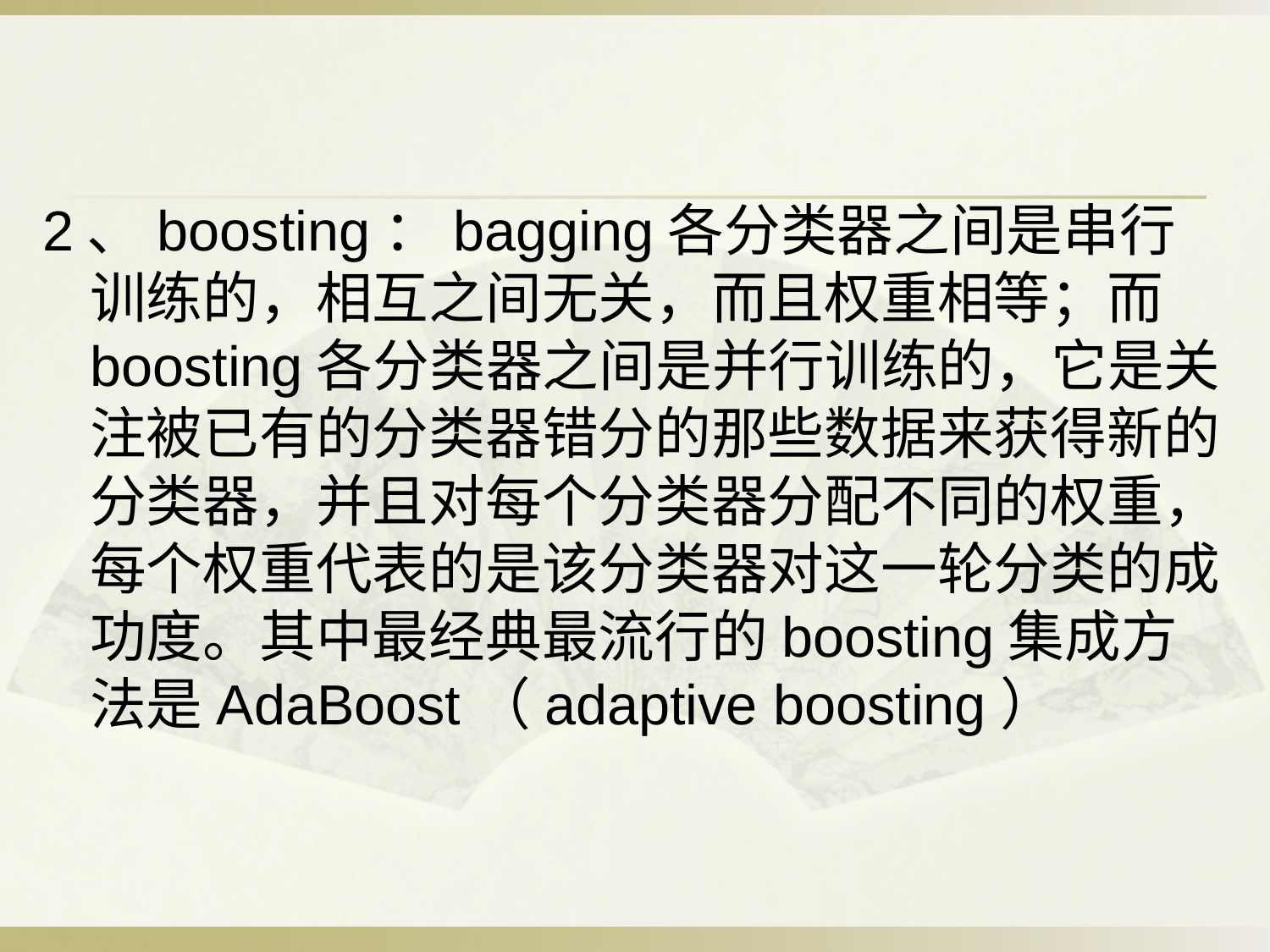

2、boosting：bagging各分类器之间是串行训练的，相互之间无关，而且权重相等；而boosting各分类器之间是并行训练的，它是关注被已有的分类器错分的那些数据来获得新的分类器，并且对每个分类器分配不同的权重，每个权重代表的是该分类器对这一轮分类的成功度。其中最经典最流行的boosting集成方法是AdaBoost（adaptive boosting）